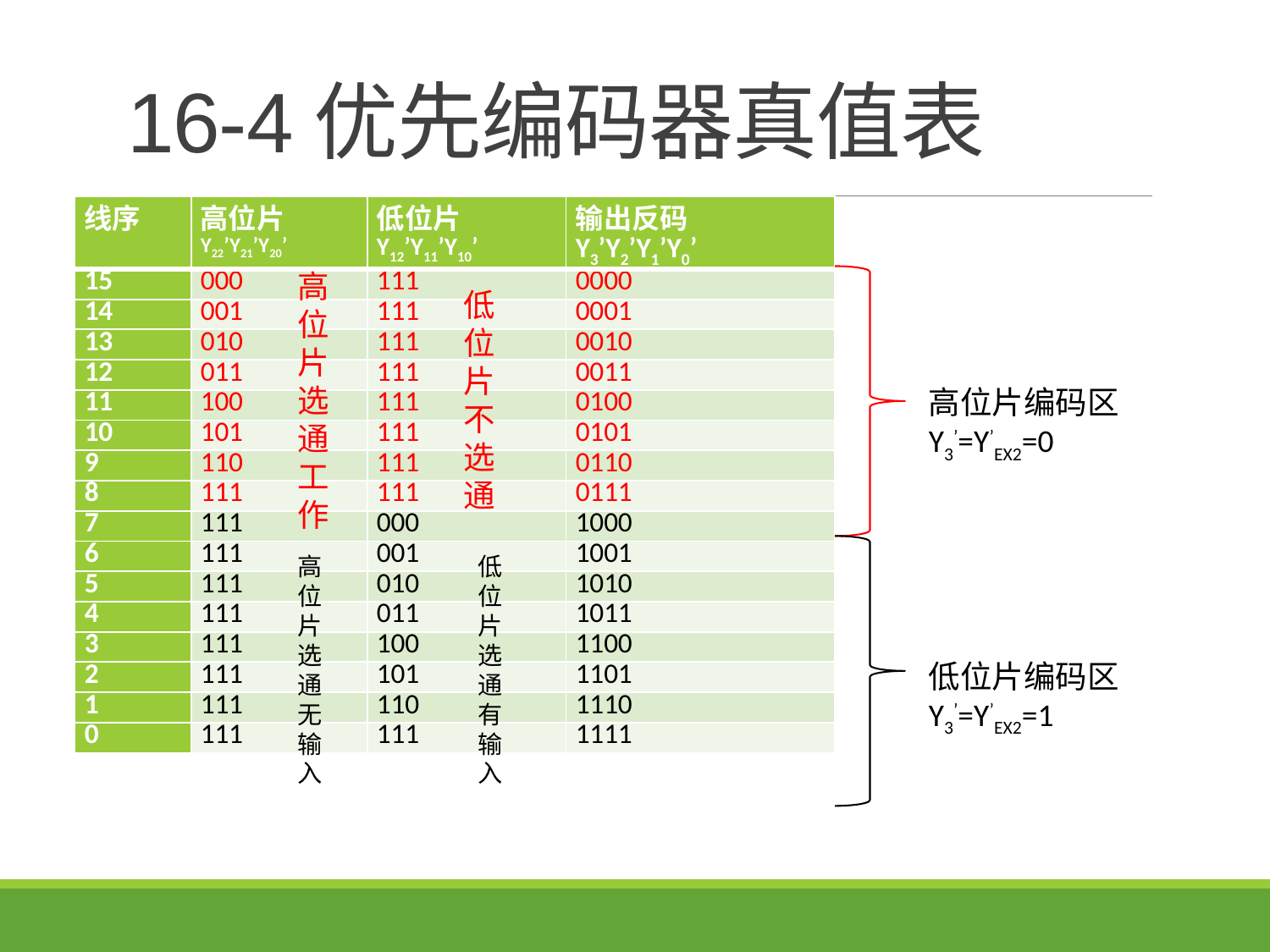

# 16-4优先编码器真值表
| 线序 | 高位片 Y22’Y21’Y20’ | 低位片 Y12’Y11’Y10’ | 输出反码 Y3’Y2’Y1’Y0’ |
| --- | --- | --- | --- |
| 15 | 000 | 111 | 0000 |
| 14 | 001 | 111 | 0001 |
| 13 | 010 | 111 | 0010 |
| 12 | 011 | 111 | 0011 |
| 11 | 100 | 111 | 0100 |
| 10 | 101 | 111 | 0101 |
| 9 | 110 | 111 | 0110 |
| 8 | 111 | 111 | 0111 |
| 7 | 111 | 000 | 1000 |
| 6 | 111 | 001 | 1001 |
| 5 | 111 | 010 | 1010 |
| 4 | 111 | 011 | 1011 |
| 3 | 111 | 100 | 1100 |
| 2 | 111 | 101 | 1101 |
| 1 | 111 | 110 | 1110 |
| 0 | 111 | 111 | 1111 |
高位片选通工作

低位片不选通
高位片编码区
Y3’=Y’EX2=0

高位片选通无输入
低位片选通有输入
低位片编码区
Y3’=Y’EX2=1